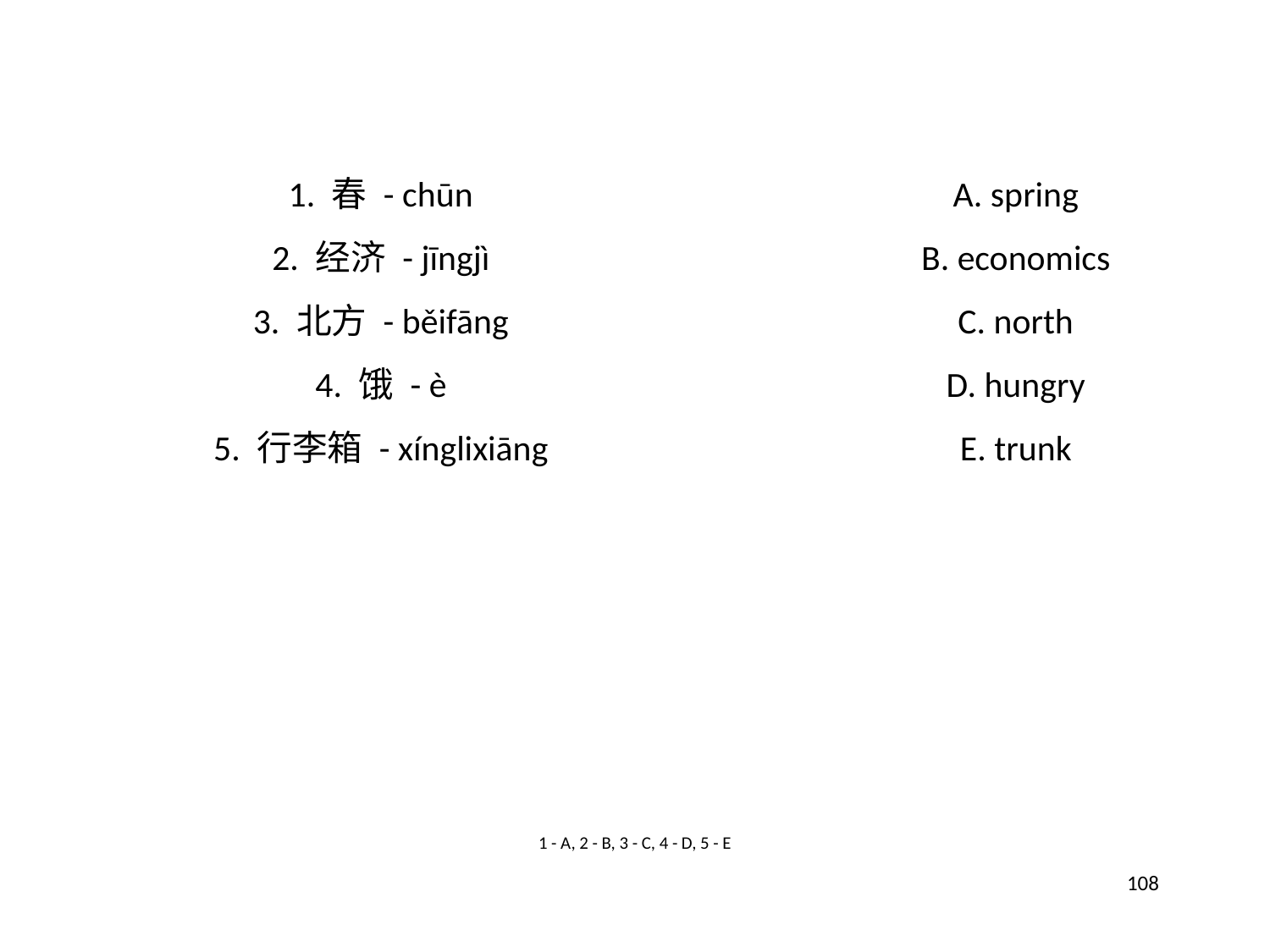

1. 春 - chūn

A. spring

2. 经济 - jīngjì

B. economics

3. 北方 - běifāng

C. north

4. 饿 - è

D. hungry

5. 行李箱 - xínglixiāng

E. trunk
1 - A, 2 - B, 3 - C, 4 - D, 5 - E

108